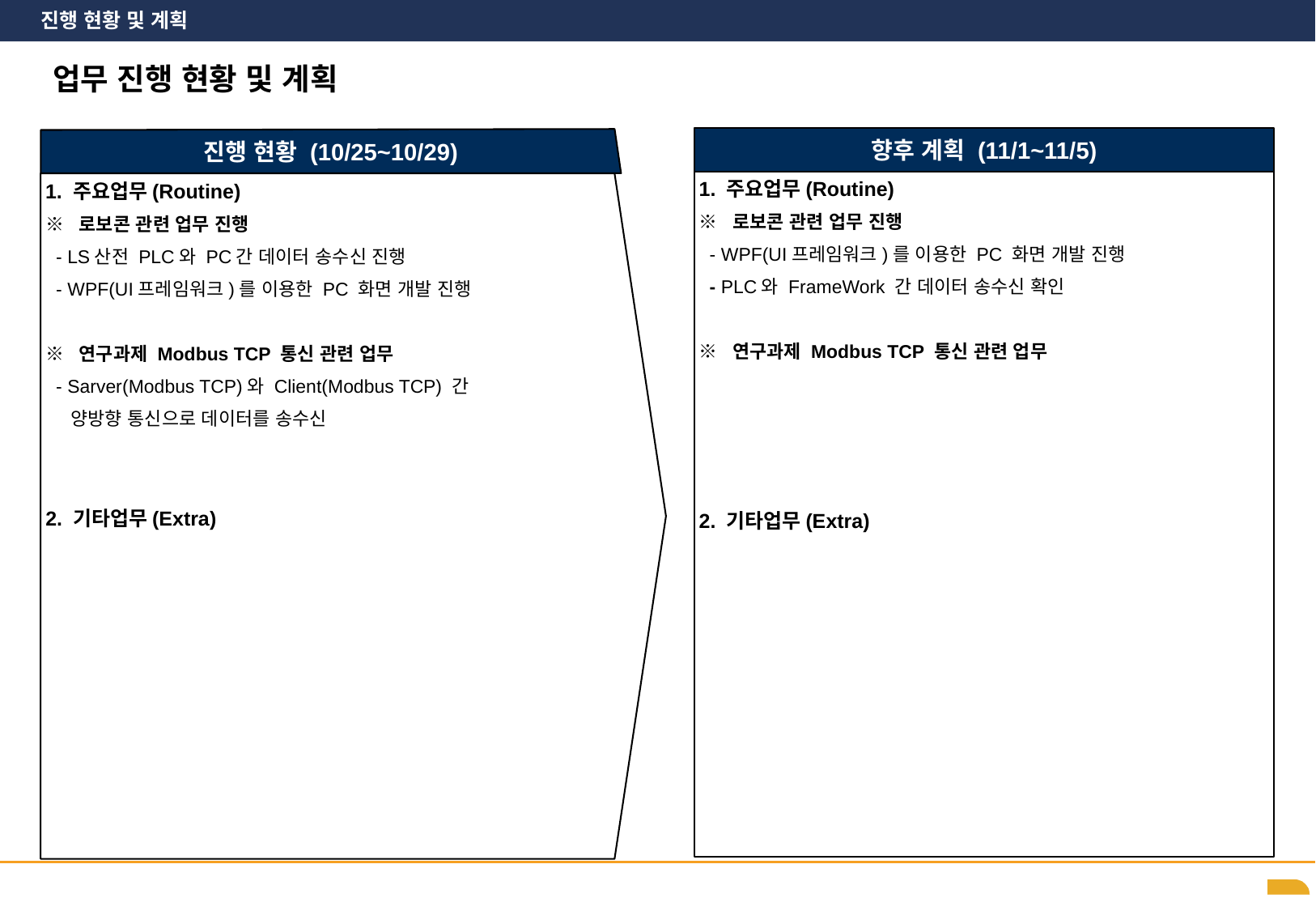

진행 현황 및 계획
# 업무 진행 현황 및 계획
향후 계획 (11/1~11/5)
진행 현황 (10/25~10/29)
1. 주요업무(Routine)
※  로보콘 관련 업무 진행
  - WPF(UI프레임워크)를 이용한 PC 화면 개발 진행
  - PLC와 FrameWork 간 데이터 송수신 확인

※  연구과제 Modbus TCP 통신 관련 업무

2. 기타업무(Extra)

1. 주요업무(Routine)
※  로보콘 관련 업무 진행
  - LS산전 PLC와 PC간 데이터 송수신 진행
  - WPF(UI프레임워크)를 이용한 PC 화면 개발 진행

※  연구과제 Modbus TCP 통신 관련 업무
  - Sarver(Modbus TCP)와 Client(Modbus TCP) 간
    양방향 통신으로 데이터를 송수신

2. 기타업무(Extra)